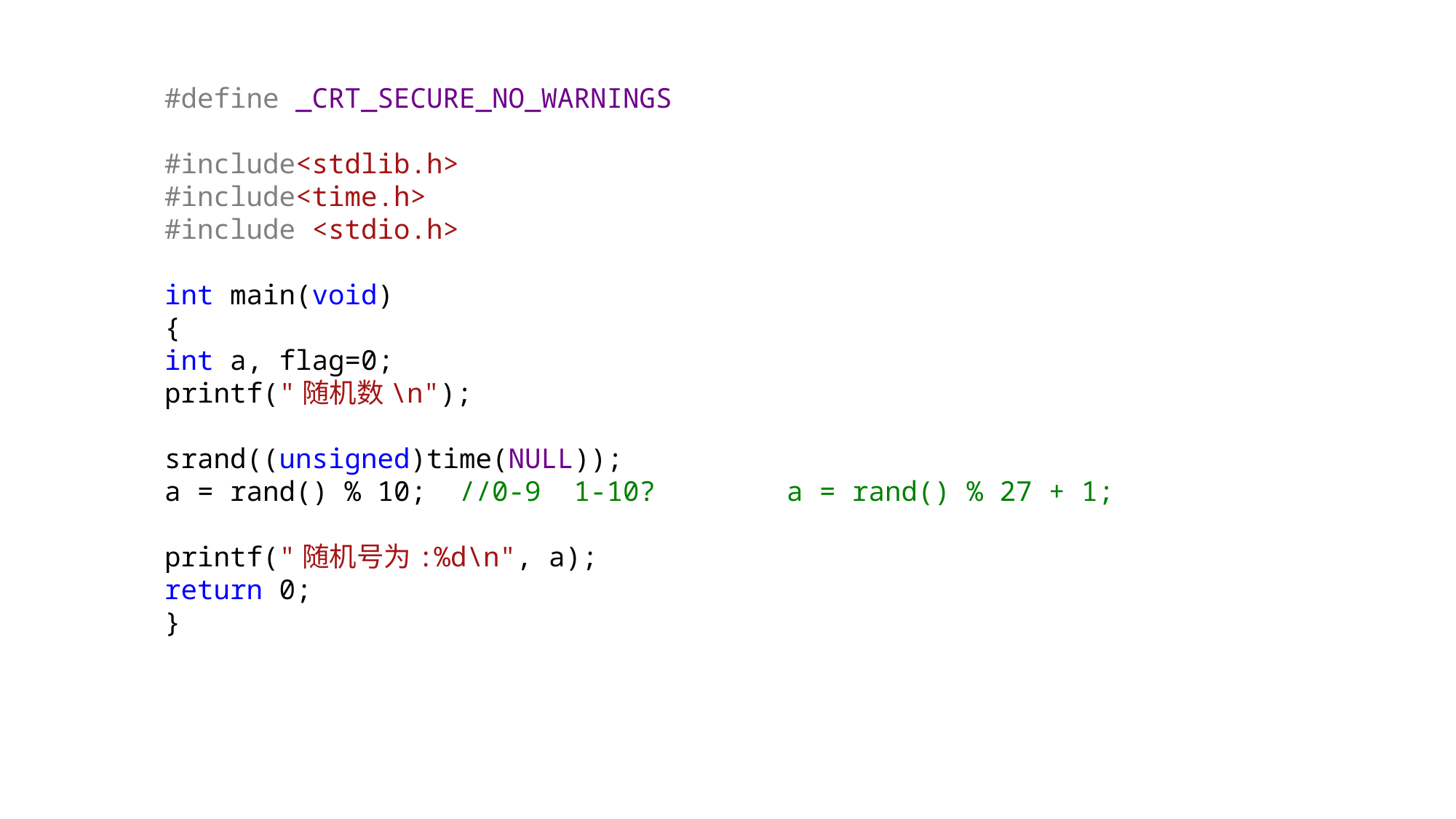

#define _CRT_SECURE_NO_WARNINGS

#include<stdlib.h>
#include<time.h>
#include <stdio.h>

int main(void)
{
int a, flag=0;
printf("随机数\n");

srand((unsigned)time(NULL));
a = rand() % 10;  //0-9  1-10?        a = rand() % 27 + 1;

printf("随机号为:%d\n", a);
return 0;
}